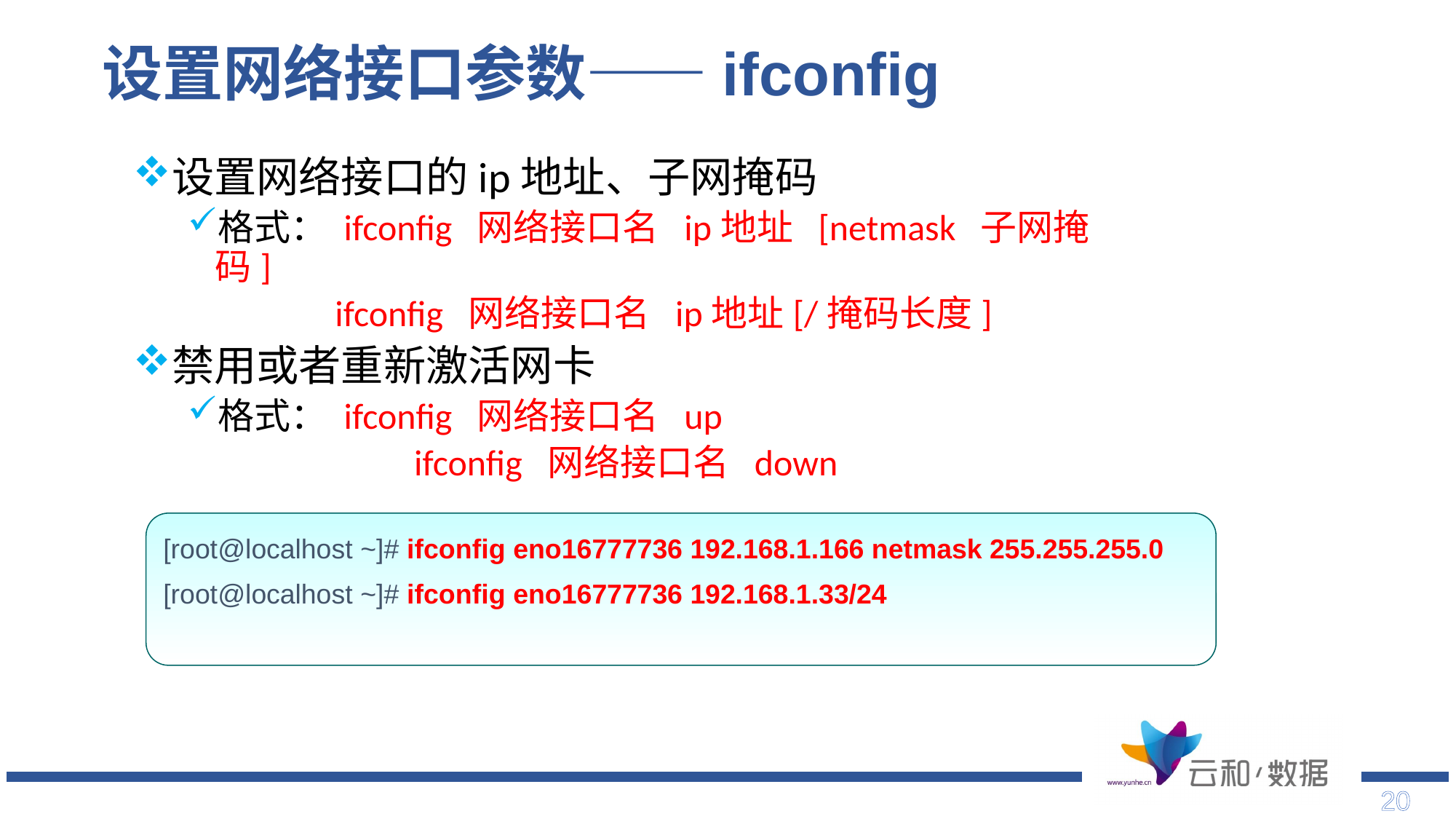

# 设置网络接口参数——ifconfig
设置网络接口的ip地址、子网掩码
格式： ifconfig  网络接口名  ip地址  [netmask  子网掩码]
                  ifconfig  网络接口名  ip地址[/掩码长度]
禁用或者重新激活网卡
格式： ifconfig  网络接口名  up
		           ifconfig  网络接口名  down

[root@localhost ~]# ifconfig eno16777736 192.168.1.166 netmask 255.255.255.0
[root@localhost ~]# ifconfig eno16777736 192.168.1.33/24